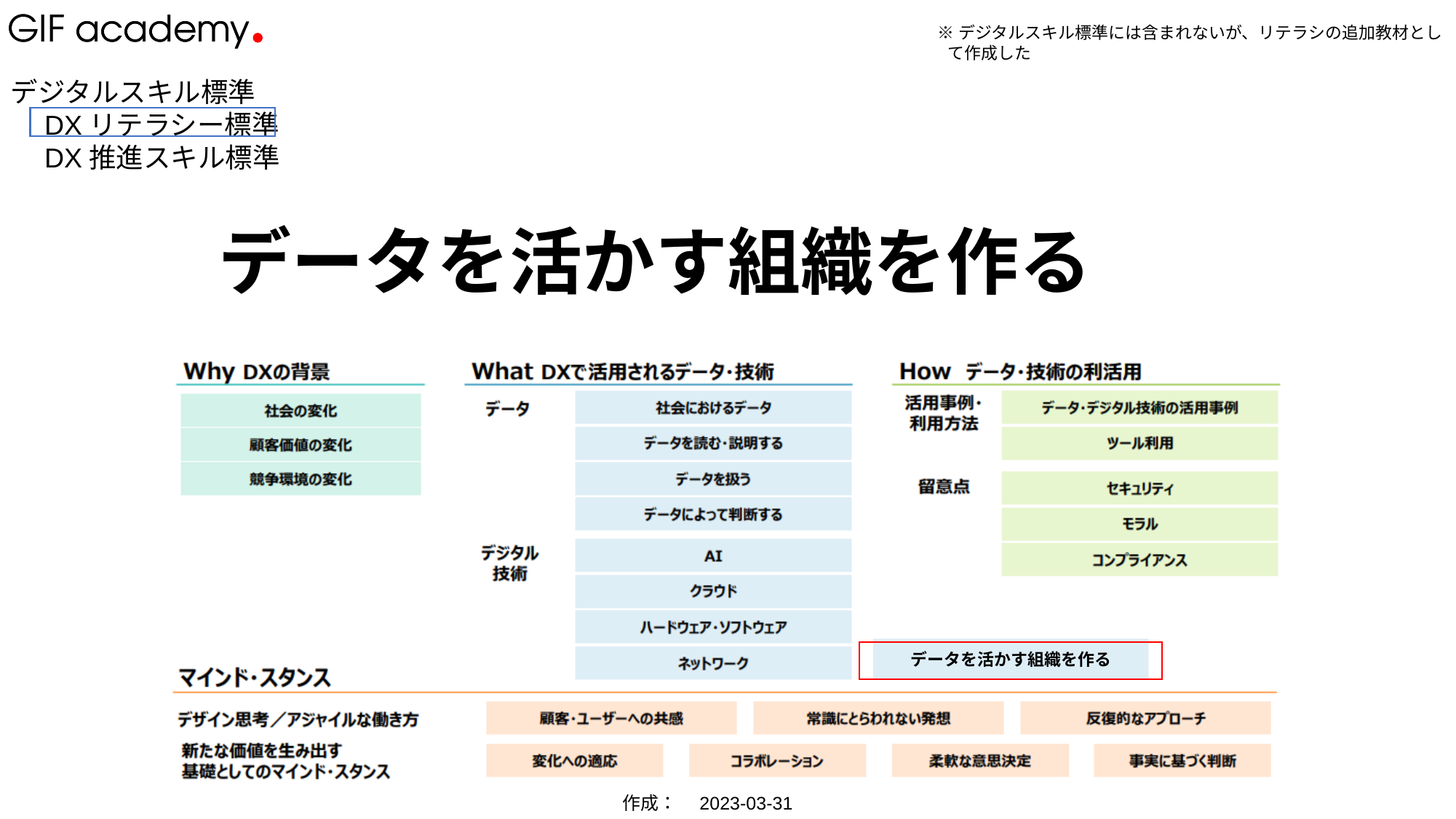

※デジタルスキル標準には含まれないが、リテラシの追加教材として作成した

# データを活かす組織を作る
データを活かす組織を作る

作成：　2023-03-31